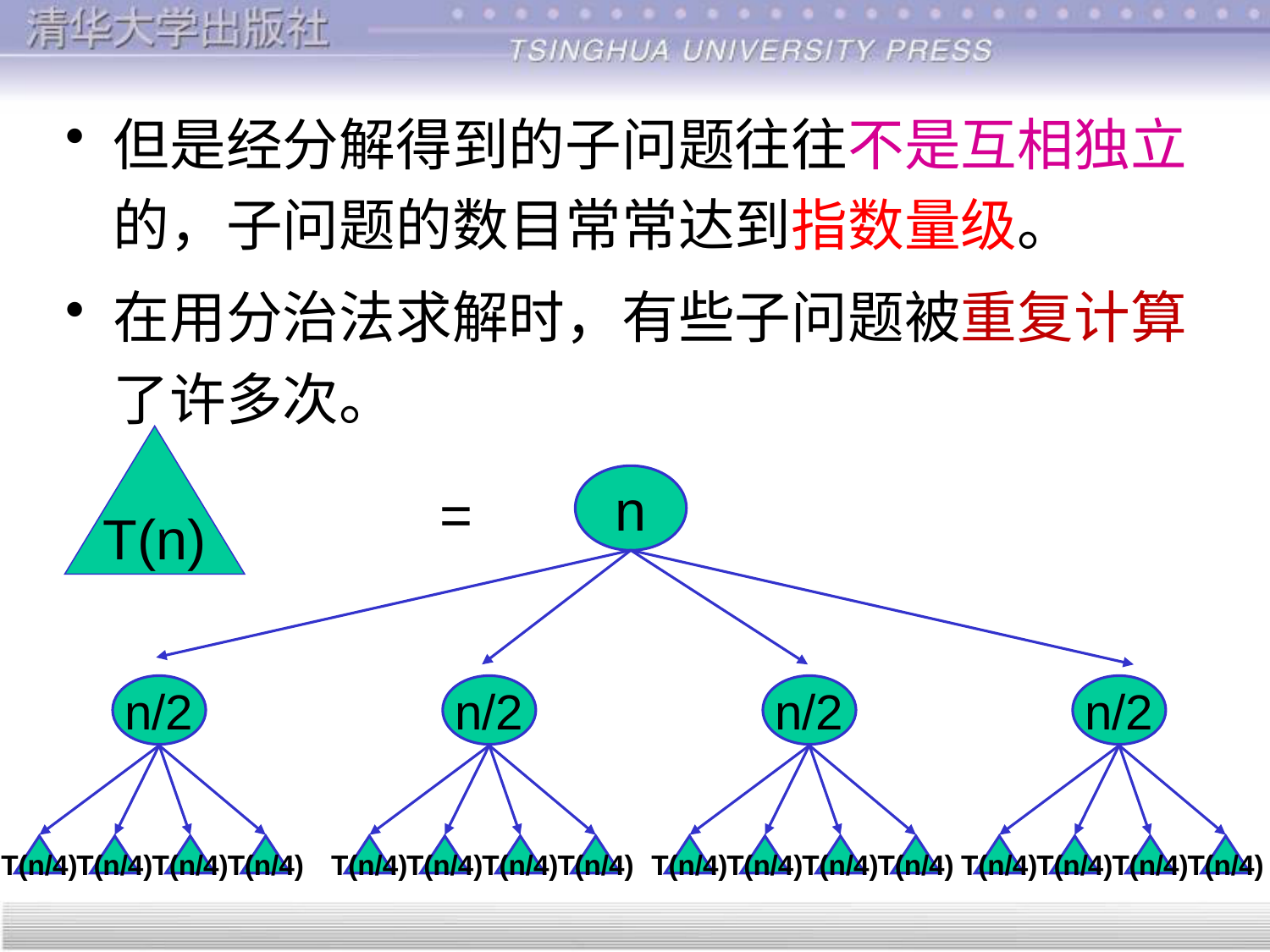

但是经分解得到的子问题往往不是互相独立的，子问题的数目常常达到指数量级。
在用分治法求解时，有些子问题被重复计算了许多次。
T(n)
n
=
n/2
T(n/4)
T(n/4)
T(n/4)
T(n/4)
n/2
T(n/4)
T(n/4)
T(n/4)
T(n/4)
n/2
T(n/4)
T(n/4)
T(n/4)
T(n/4)
n/2
T(n/4)
T(n/4)
T(n/4)
T(n/4)
11